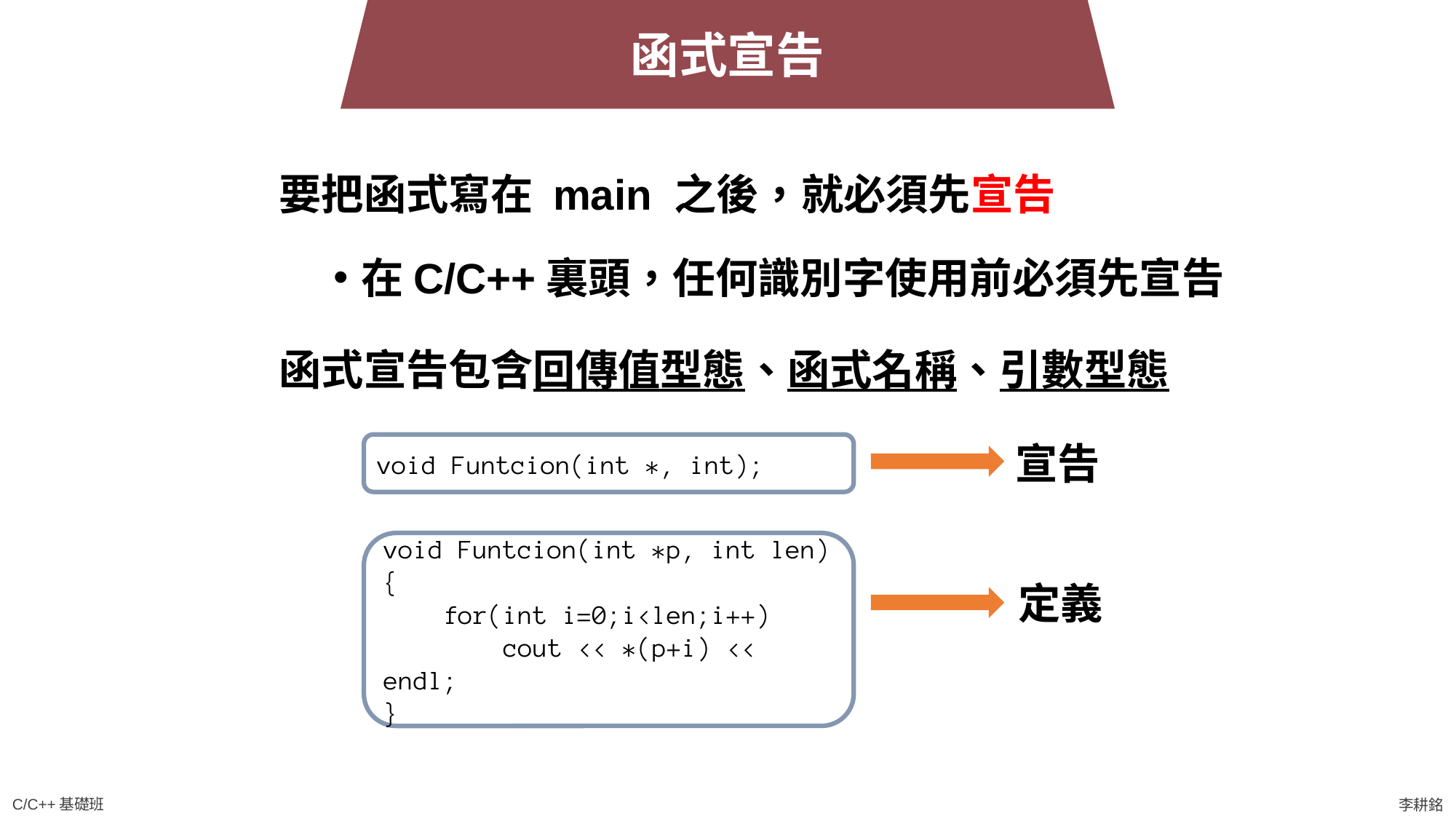

函式宣告
要把函式寫在 main 之後，就必須先宣告
在C/C++裏頭，任何識別字使用前必須先宣告
函式宣告包含回傳值型態、函式名稱、引數型態
宣告
void Funtcion(int *, int);

void Funtcion(int *p, int len){
    for(int i=0;i<len;i++)
        cout << *(p+i) << endl;
}
定義

C/C++基礎班
李耕銘